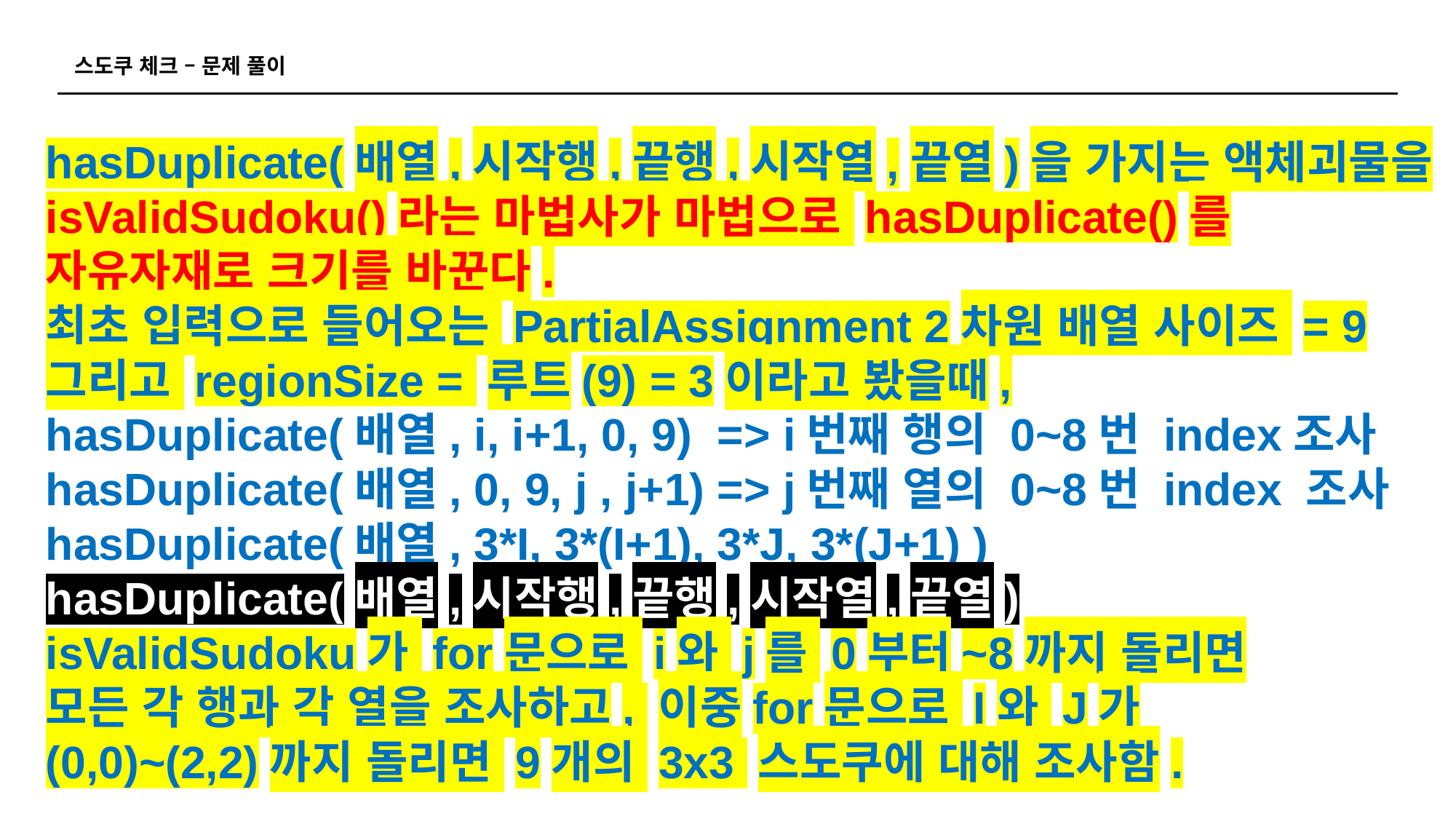

스도쿠 체크 – 문제 풀이
hasDuplicate(배열,시작행,끝행,시작열,끝열)을 가지는 액체괴물을
isValidSudoku()라는 마법사가 마법으로 hasDuplicate()를
자유자재로 크기를 바꾼다.
최초 입력으로 들어오는 PartialAssignment 2차원 배열 사이즈 = 9
그리고 regionSize = 루트(9) = 3이라고 봤을때,
hasDuplicate(배열, i, i+1, 0, 9)  => i번째 행의 0~8번 index조사
hasDuplicate(배열, 0, 9, j , j+1) => j번째 열의 0~8번 index 조사
hasDuplicate(배열, 3*I, 3*(I+1), 3*J, 3*(J+1) )
hasDuplicate(배열,시작행,끝행,시작열,끝열)
isValidSudoku가 for문으로 i와 j를 0부터~8까지 돌리면
모든 각 행과 각 열을 조사하고, 이중for문으로 I와 J가
(0,0)~(2,2)까지 돌리면 9개의 3x3 스도쿠에 대해 조사함.